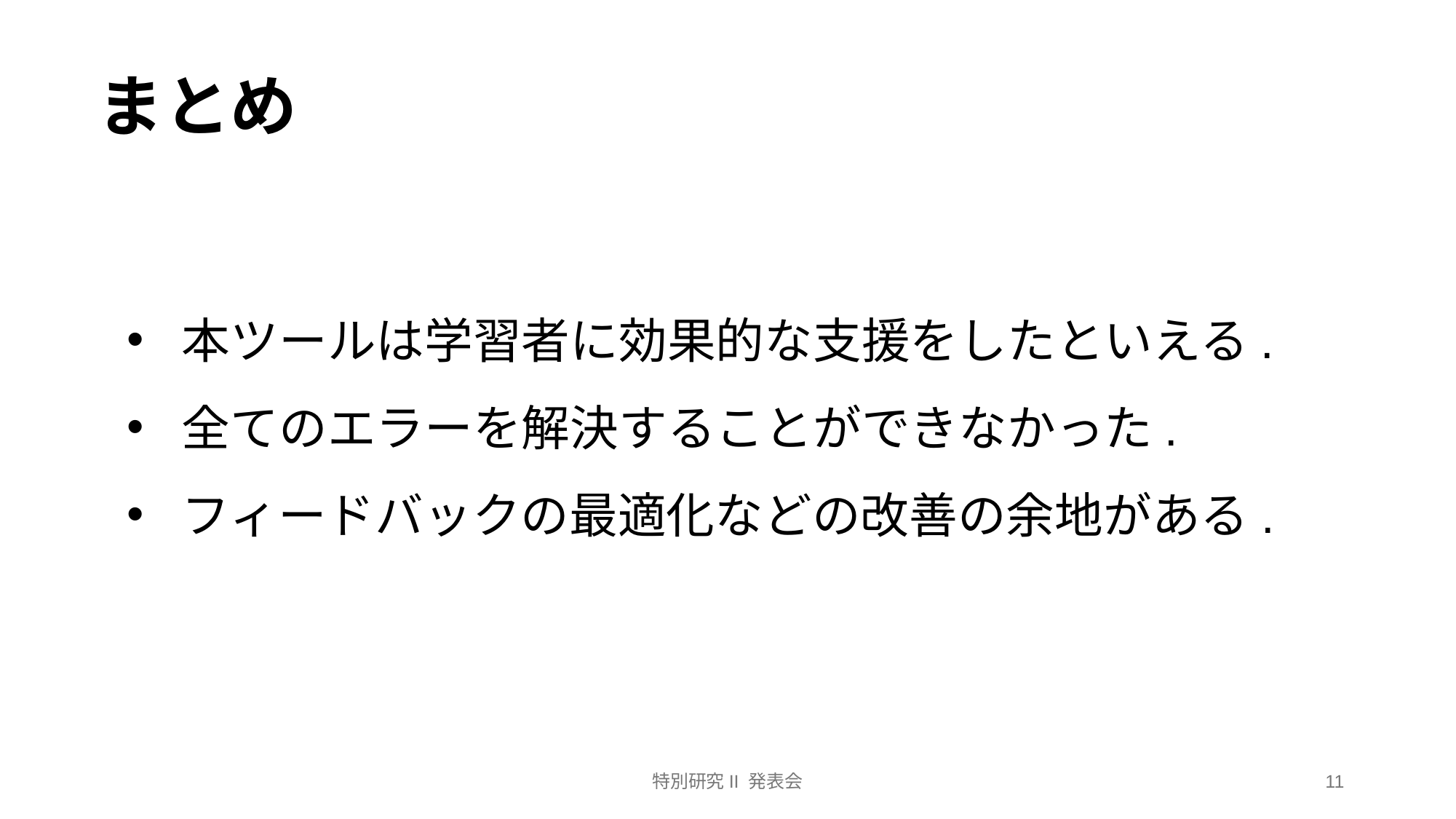

まとめ
本ツールは学習者に効果的な支援をしたといえる.
全てのエラーを解決することができなかった.
フィードバックの最適化などの改善の余地がある.
特別研究II 発表会
11